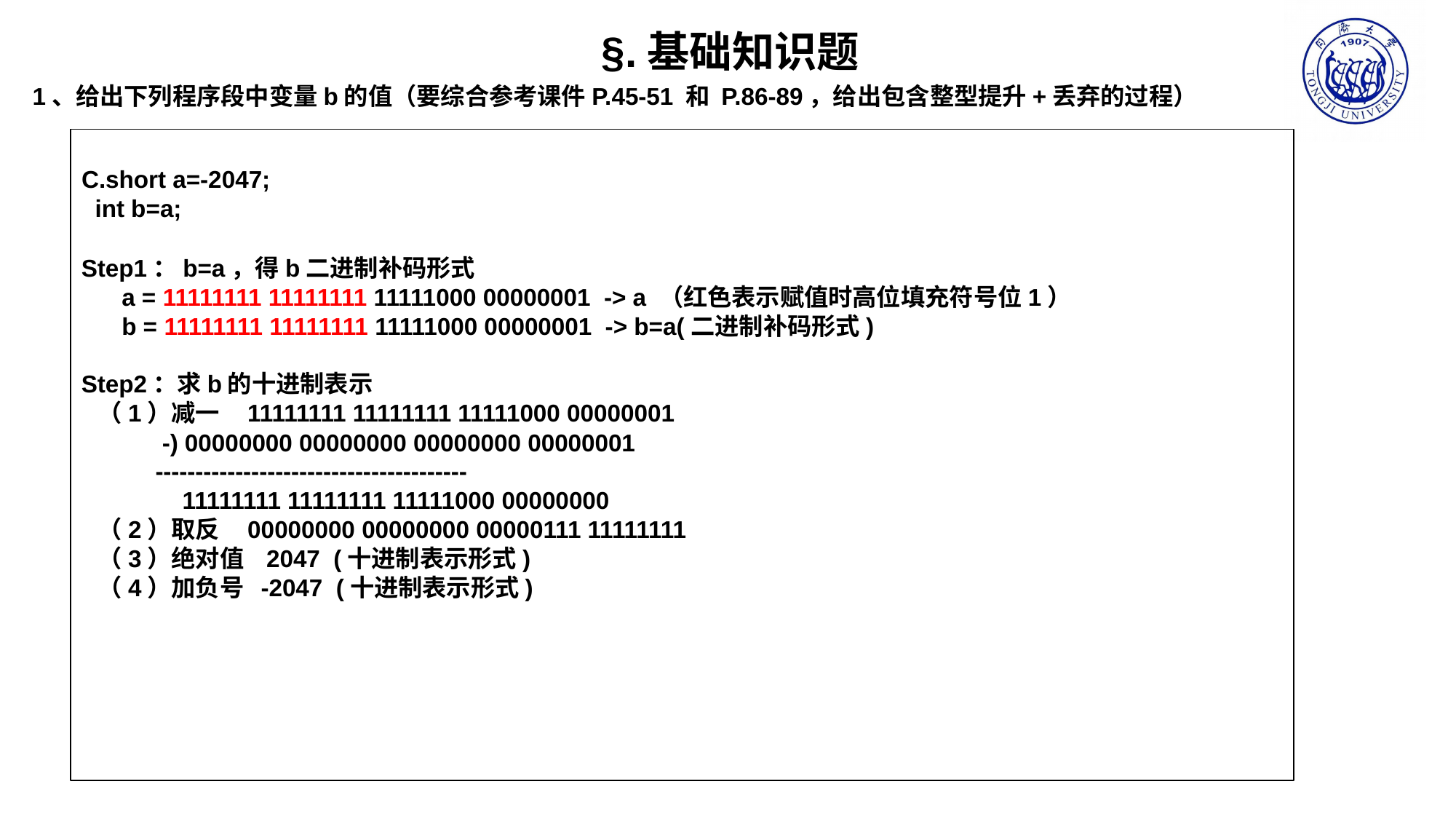

§.基础知识题
1、给出下列程序段中变量b的值（要综合参考课件P.45-51 和 P.86-89，给出包含整型提升+丢弃的过程）

C.short a=-2047;
  int b=a;
Step1：b=a，得b二进制补码形式
      a = 11111111 11111111 11111000 00000001  -> a （红色表示赋值时高位填充符号位1）
      b = 11111111 11111111 11111000 00000001  -> b=a(二进制补码形式)

Step2：求b的十进制表示
  （1）减一    11111111 11111111 11111000 00000001
            -) 00000000 00000000 00000000 00000001
           ---------------------------------------
               11111111 11111111 11111000 00000000
  （2）取反    00000000 00000000 00000111 11111111
  （3）绝对值   2047  (十进制表示形式)
  （4）加负号  -2047  (十进制表示形式)